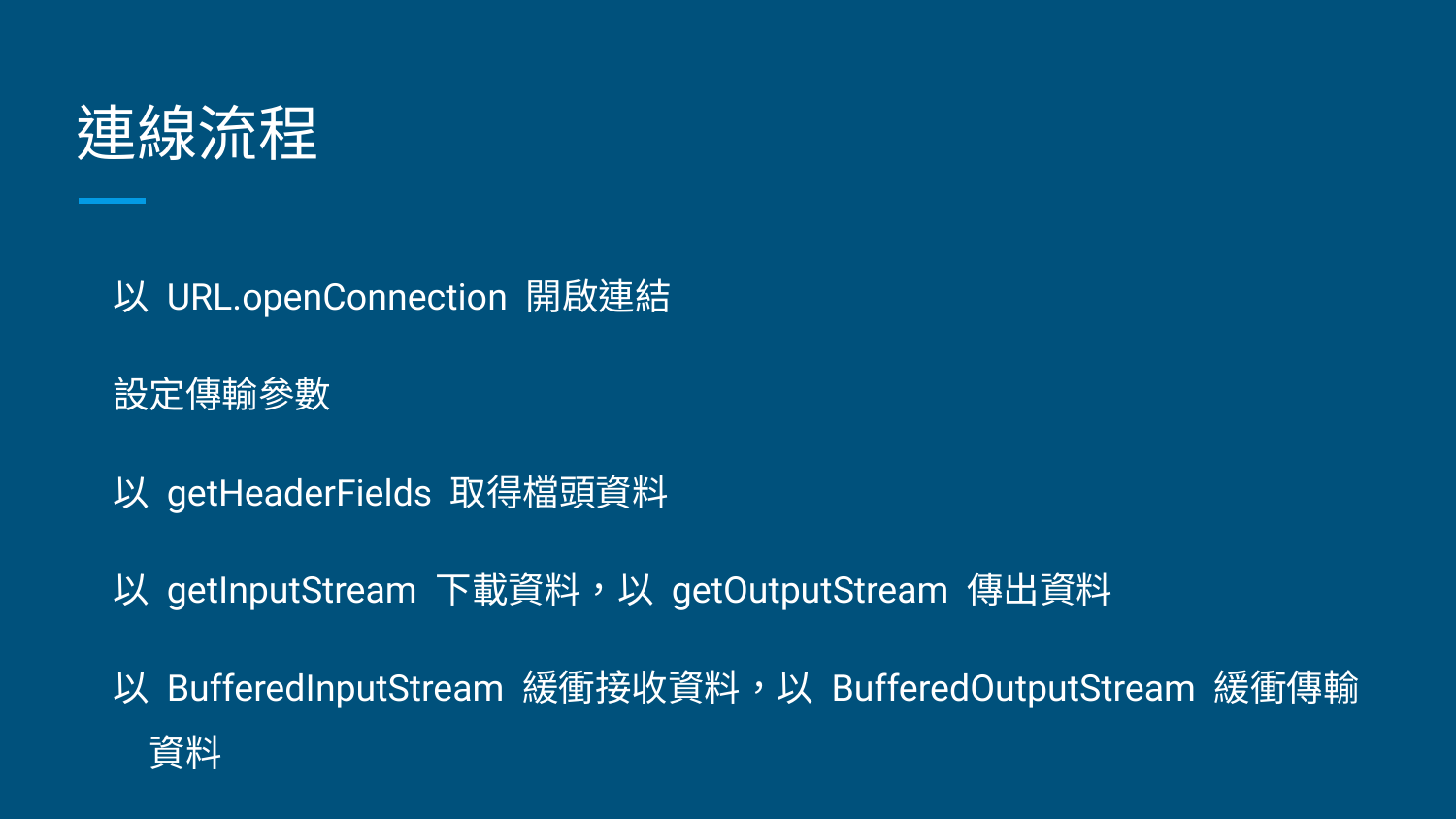

# 連線流程
以 URL.openConnection 開啟連結
設定傳輸參數
以 getHeaderFields 取得檔頭資料
以 getInputStream 下載資料，以 getOutputStream 傳出資料
以 BufferedInputStream 緩衝接收資料，以 BufferedOutputStream 緩衝傳輸資料
關閉連結